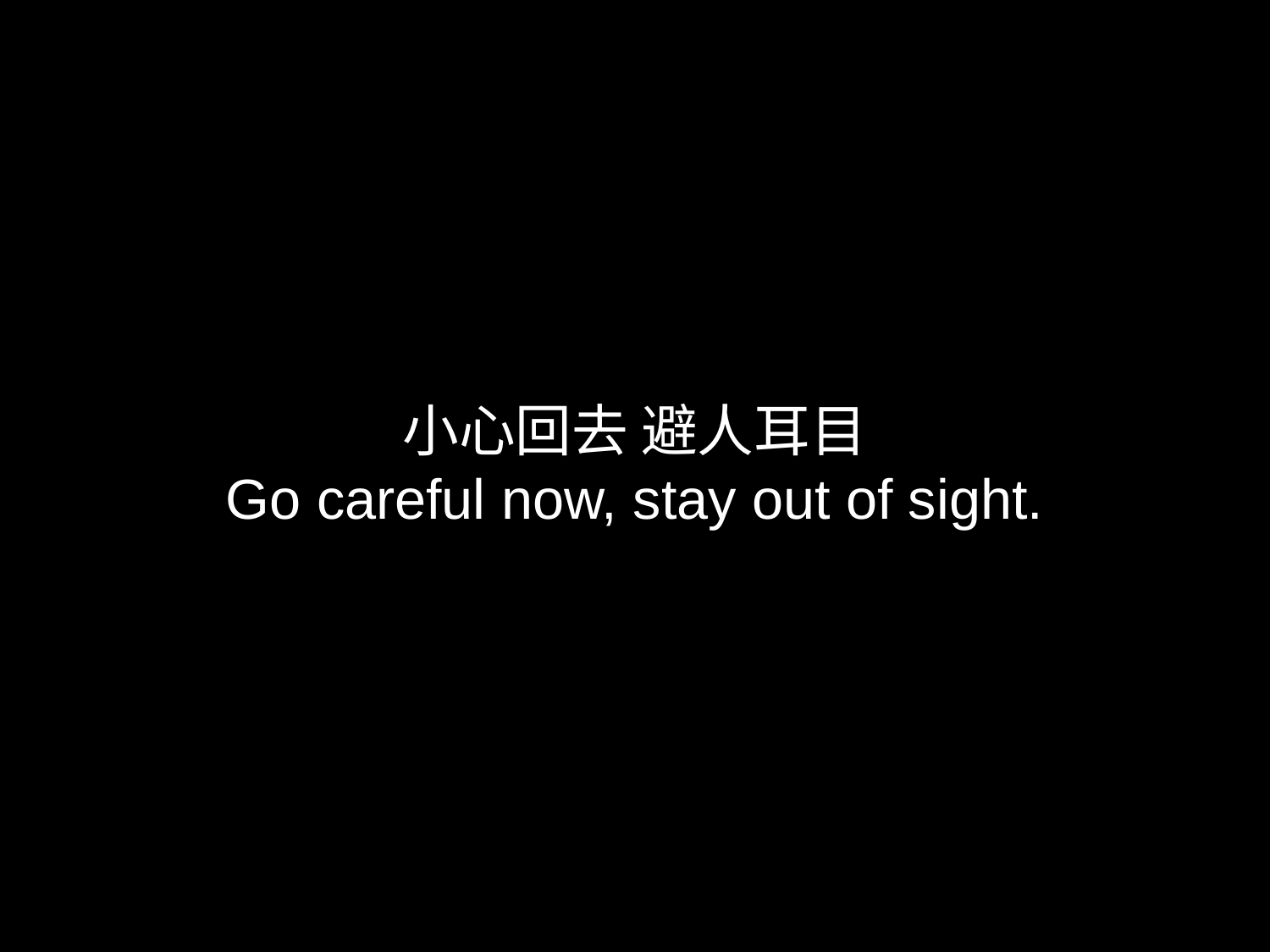

小心回去 避人耳目
Go careful now, stay out of sight.